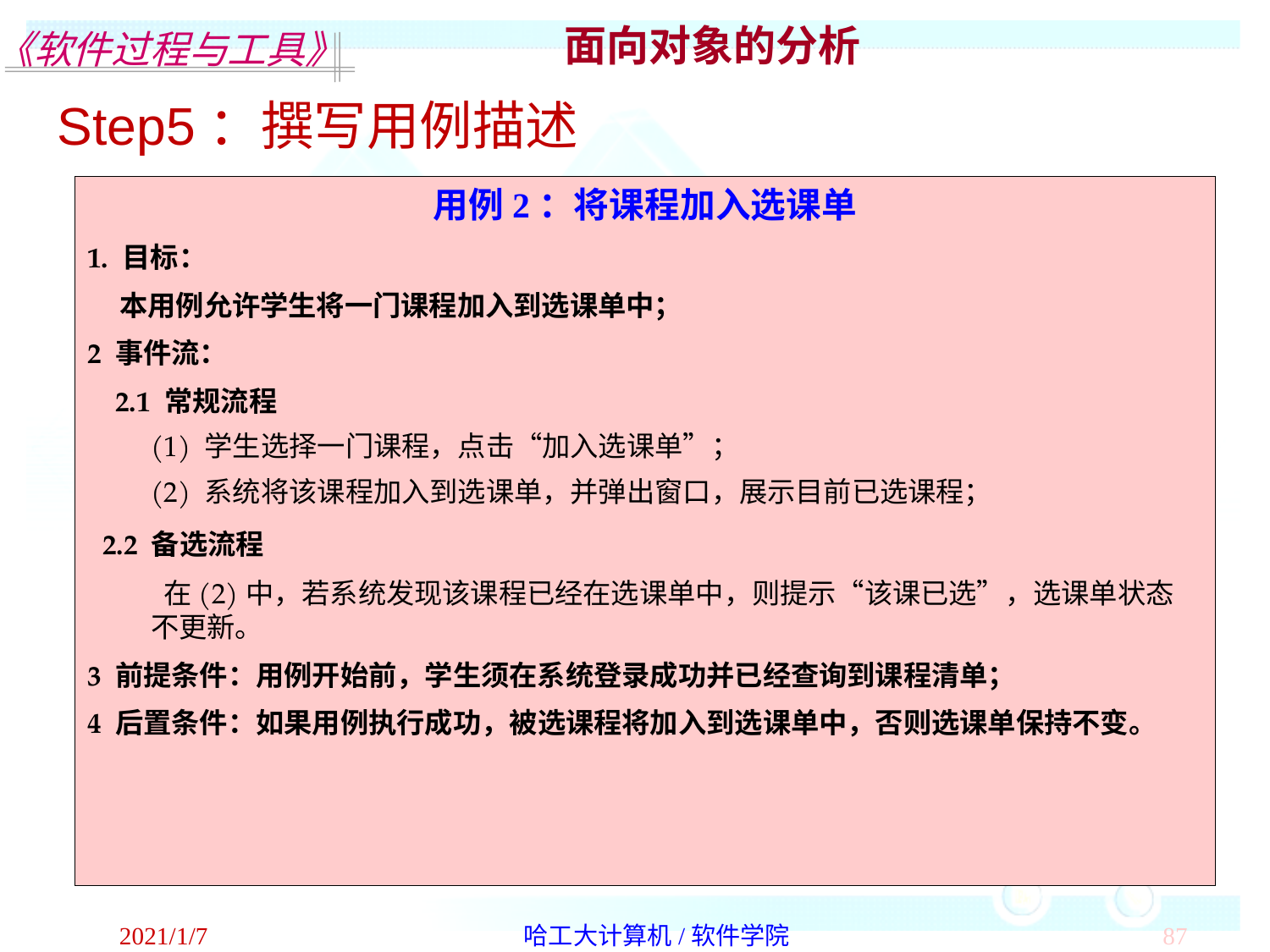

面向对象的分析
Step5：撰写用例描述
用例2：将课程加入选课单
1. 目标：
    本用例允许学生将一门课程加入到选课单中；
2 事件流：
    2.1 常规流程
(1) 学生选择一门课程，点击“加入选课单”；
(2) 系统将该课程加入到选课单，并弹出窗口，展示目前已选课程；
  2.2 备选流程
        	 在(2)中，若系统发现该课程已经在选课单中，则提示“该课已选”，选课单状态不更新。
3 前提条件：用例开始前，学生须在系统登录成功并已经查询到课程清单；
4 后置条件：如果用例执行成功，被选课程将加入到选课单中，否则选课单保持不变。